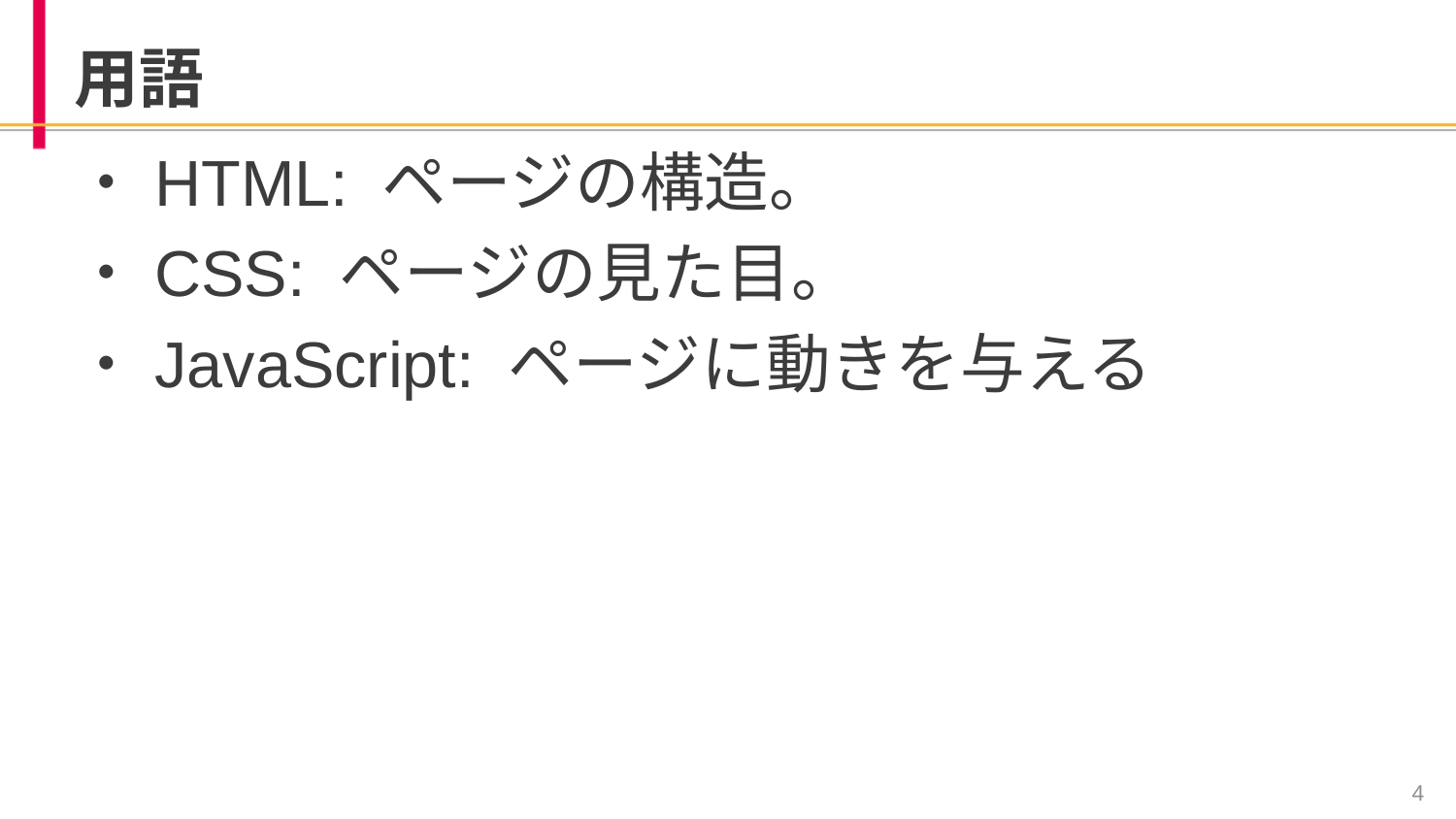

# 用語
・HTML: ページの構造。
・CSS: ページの見た目。
・JavaScript: ページに動きを与える

4